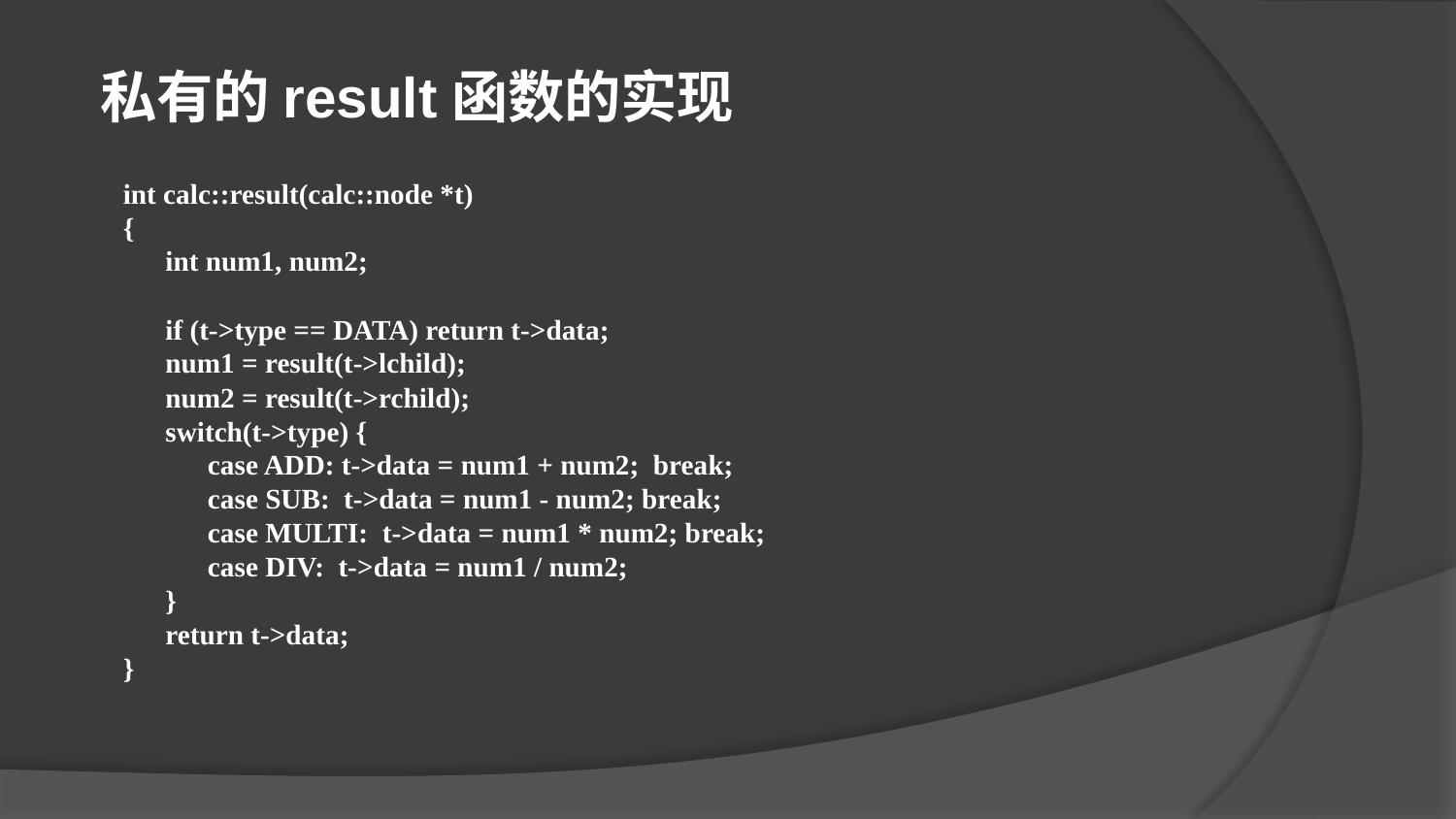

私有的result函数的实现
int calc::result(calc::node *t)
{
      int num1, num2;

      if (t->type == DATA) return t->data;
      num1 = result(t->lchild);
      num2 = result(t->rchild);
      switch(t->type) {
            case ADD: t->data = num1 + num2;  break;
            case SUB:  t->data = num1 - num2; break;
            case MULTI:  t->data = num1 * num2; break;
            case DIV:  t->data = num1 / num2;
      }
      return t->data;
}